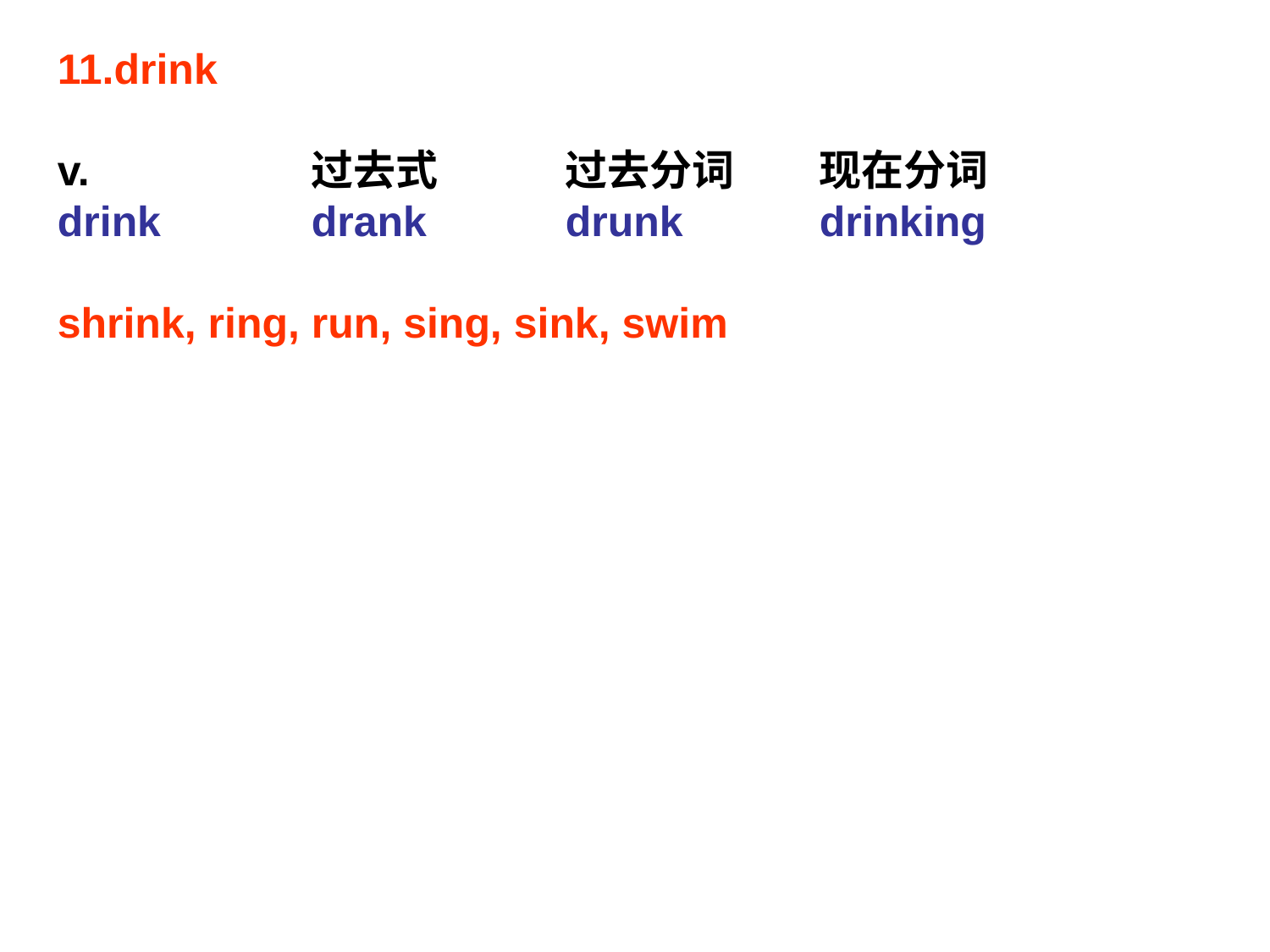

11.drink

v.		过去式	过去分词	现在分词
drink		drank		drunk		drinking

shrink, ring, run, sing, sink, swim